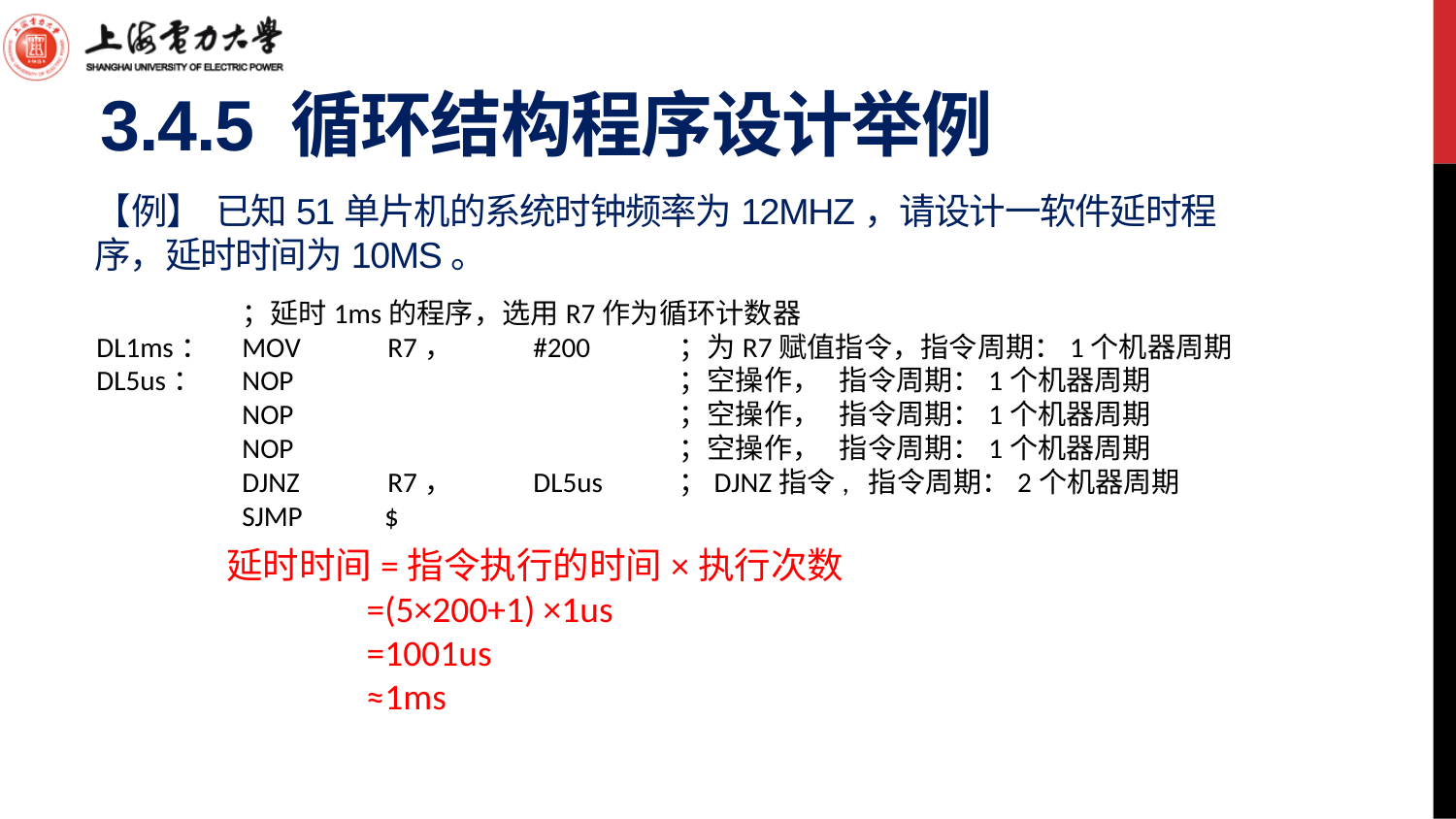

3.4.5 循环结构程序设计举例
# 【例】  已知51单片机的系统时钟频率为12MHz，请设计一软件延时程序，延时时间为10ms。
	；延时1ms的程序，选用R7作为循环计数器
DL1ms：	MOV 	R7，	#200	；为R7赋值指令，指令周期：1个机器周期
DL5us：	NOP			；空操作，   指令周期：1个机器周期
	NOP			；空操作，   指令周期：1个机器周期
	NOP			；空操作，   指令周期：1个机器周期
	DJNZ	R7，	DL5us	；DJNZ指令,  指令周期：2个机器周期
	SJMP             $
延时时间=指令执行的时间×执行次数
                 =(5×200+1) ×1us
                 =1001us
                 ≈1ms